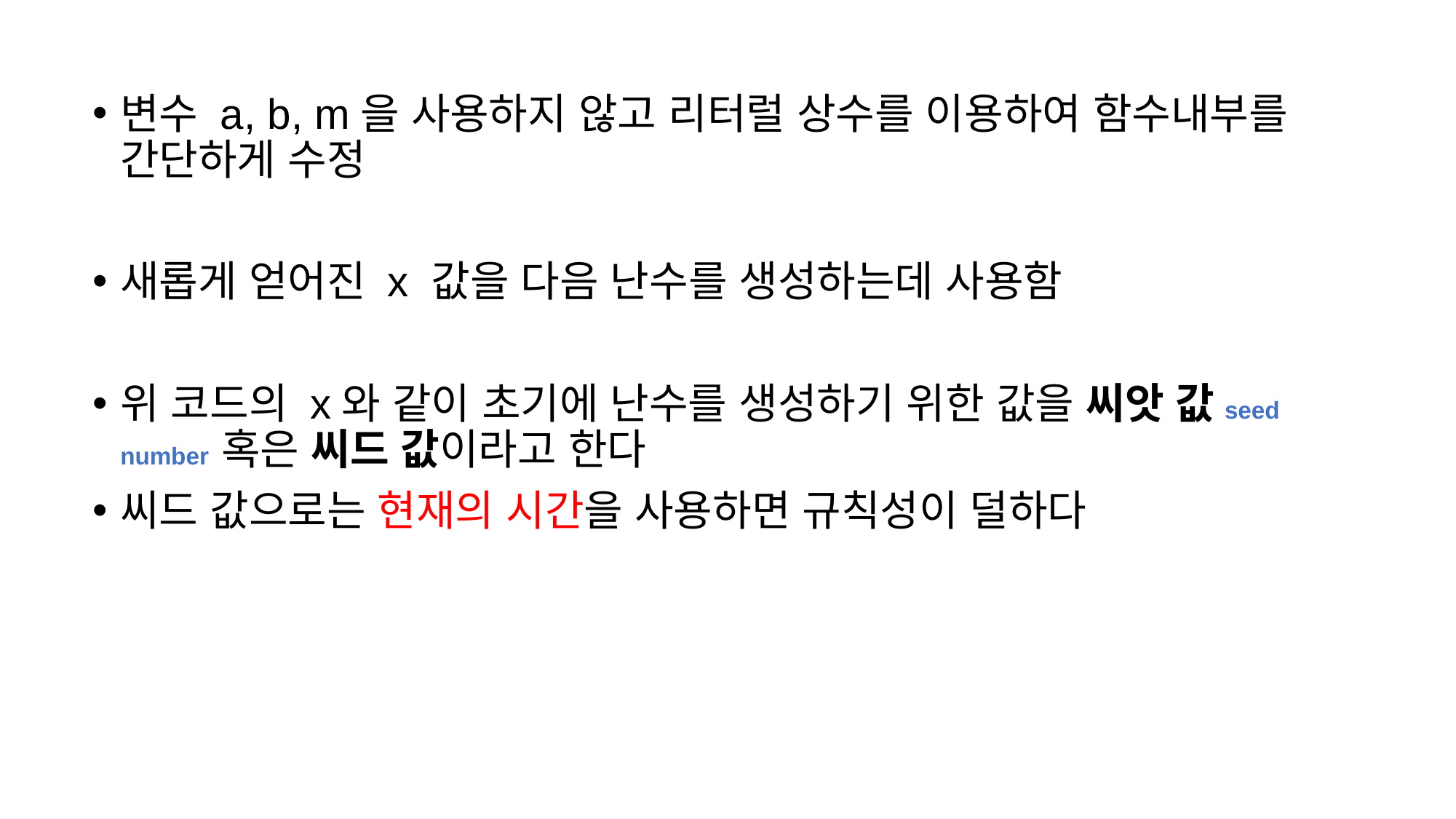

변수 a, b, m을 사용하지 않고 리터럴 상수를 이용하여 함수내부를 간단하게 수정

새롭게 얻어진 x 값을 다음 난수를 생성하는데 사용함

위 코드의 x와 같이 초기에 난수를 생성하기 위한 값을 씨앗 값seed number 혹은 씨드 값이라고 한다
씨드 값으로는 현재의 시간을 사용하면 규칙성이 덜하다